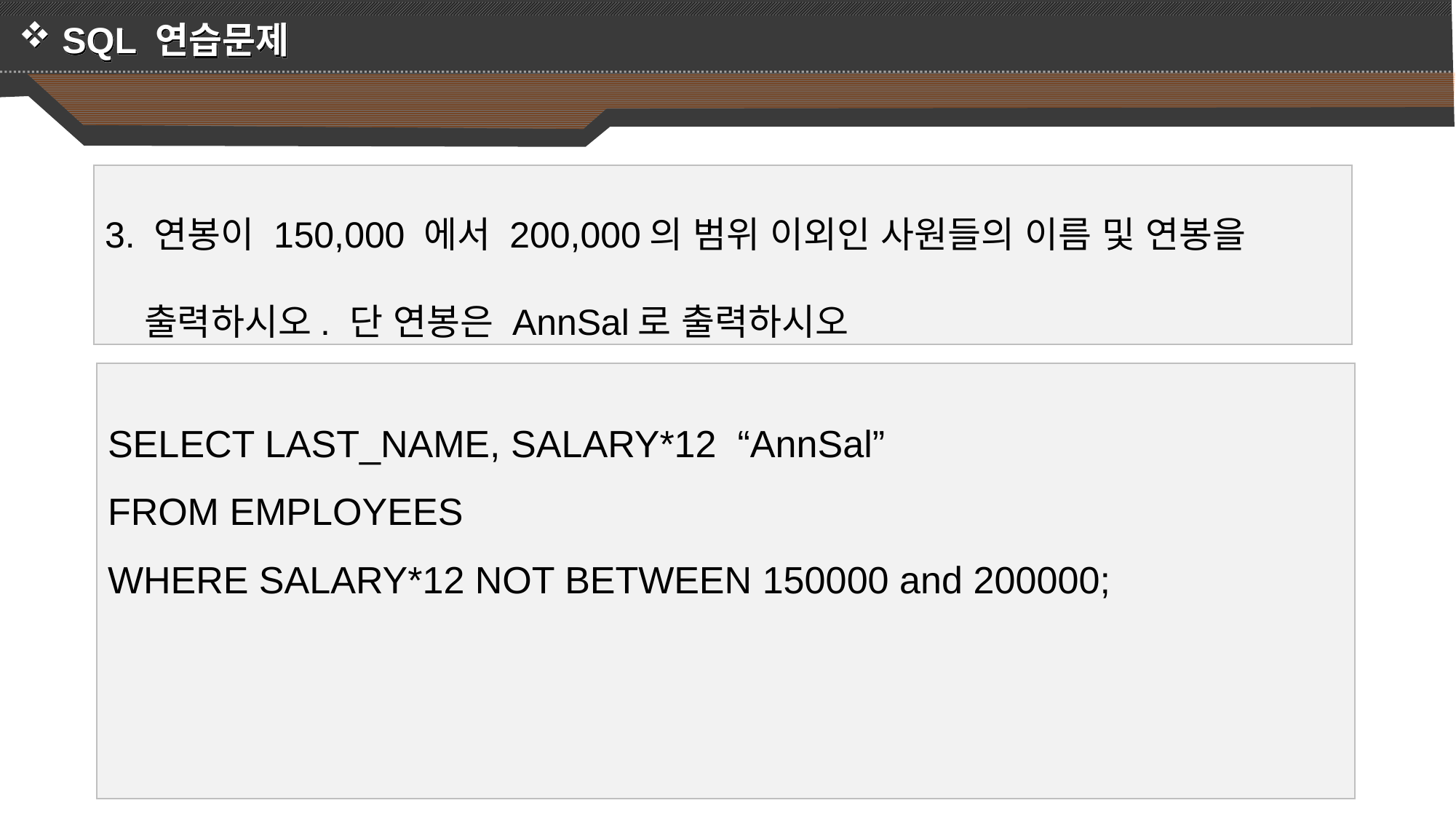

SQL 연습문제

3. 연봉이 150,000 에서 200,000의 범위 이외인 사원들의 이름 및 연봉을
   출력하시오. 단 연봉은 AnnSal로 출력하시오
SELECT LAST_NAME, SALARY*12  “AnnSal”
FROM EMPLOYEES
WHERE SALARY*12 NOT BETWEEN 150000 and 200000;